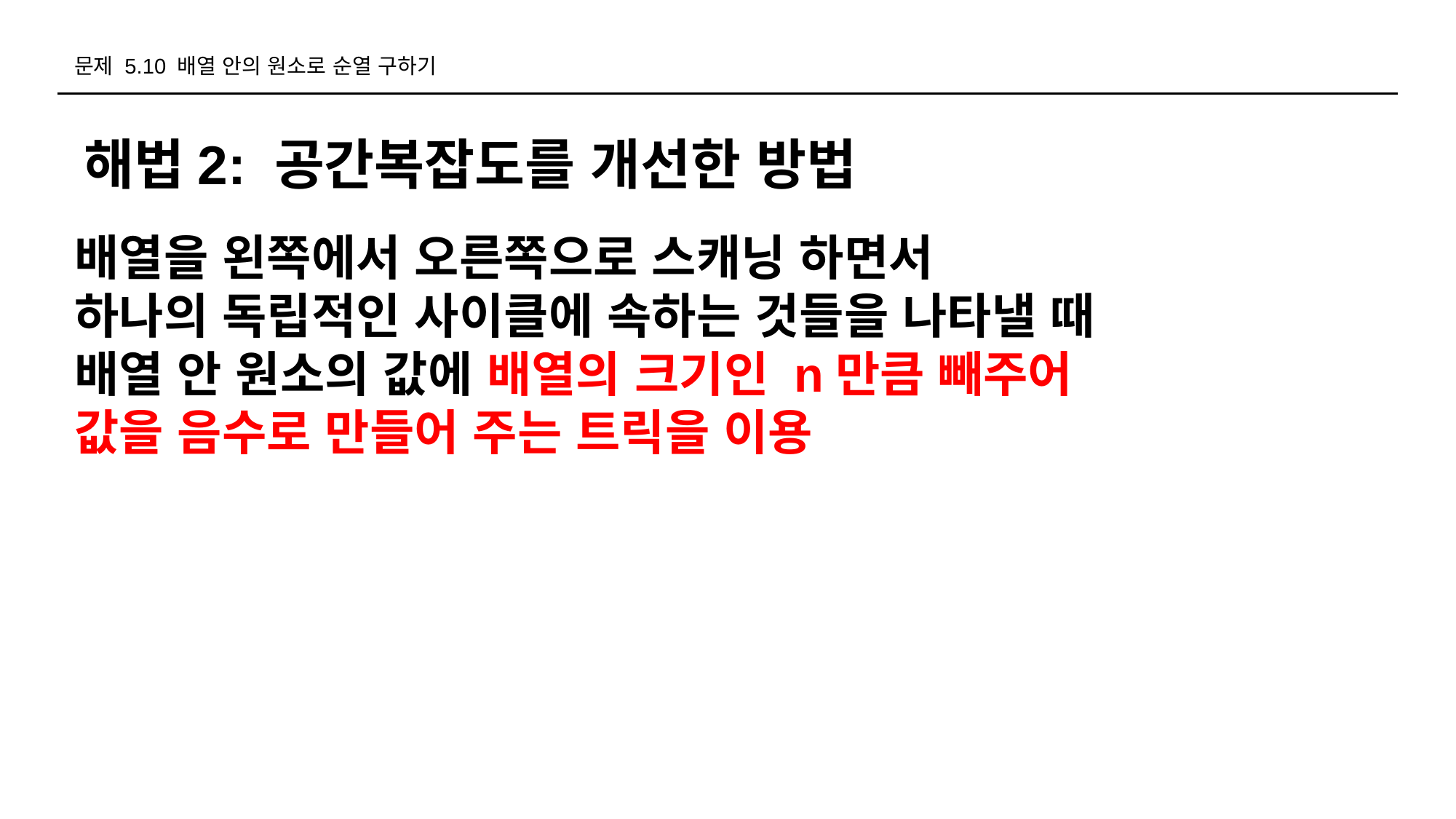

문제 5.10 배열 안의 원소로 순열 구하기
해법2: 공간복잡도를 개선한 방법
배열을 왼쪽에서 오른쪽으로 스캐닝 하면서
하나의 독립적인 사이클에 속하는 것들을 나타낼 때
배열 안 원소의 값에 배열의 크기인 n만큼 빼주어
값을 음수로 만들어 주는 트릭을 이용